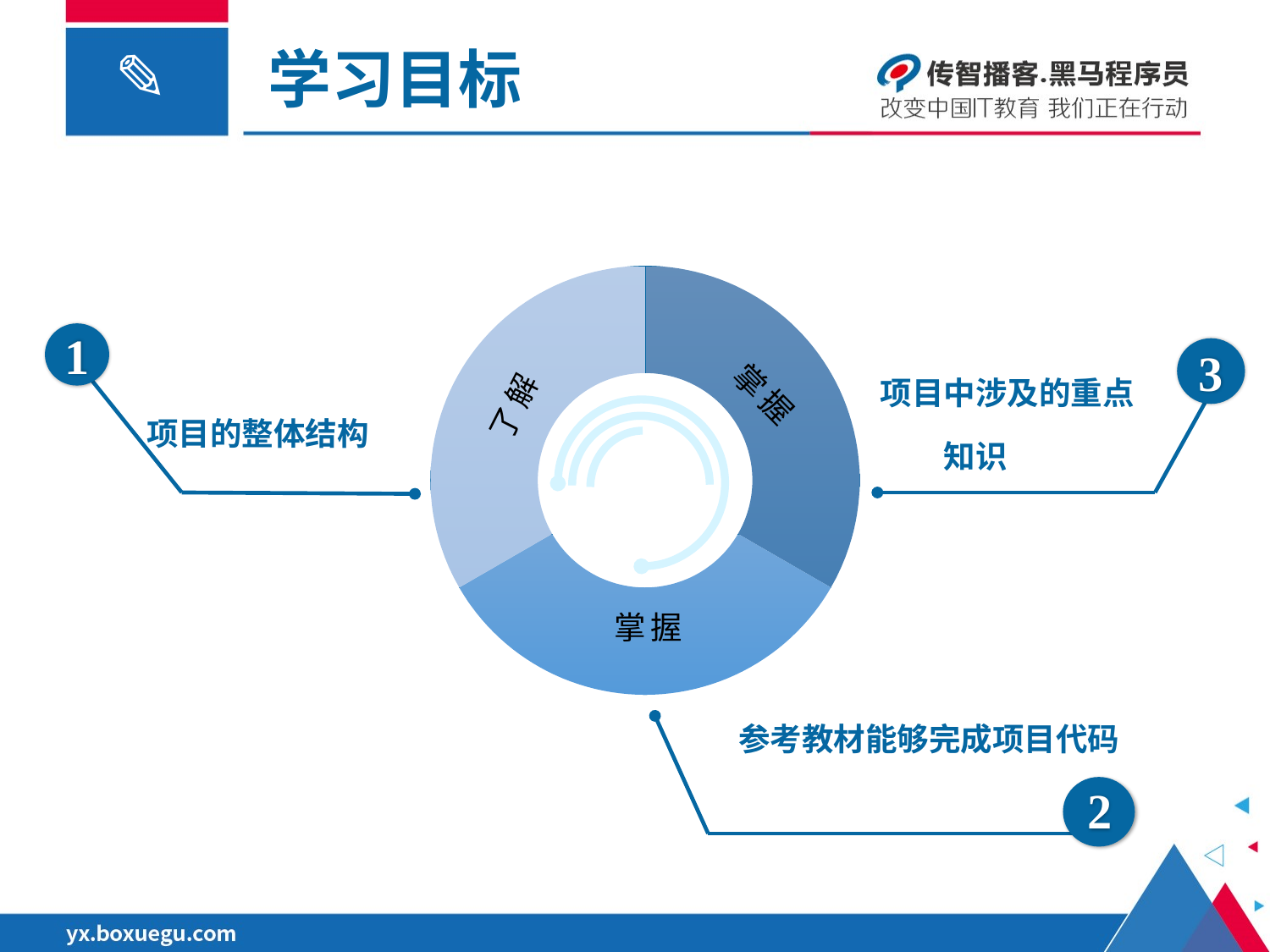

# 学习目标

### Chart

| Category | 销售额 |
|---|---|
| 掌握知识 | 3.333333333 |
| 理解知识 | 3.333333333 |
| 了解知识 | 3.333333333 |
了解
掌握
掌握
项目的整体结构
1

了解
掌握
熟悉
3

项目中涉及的重点知识

2

参考教材能够完成项目代码